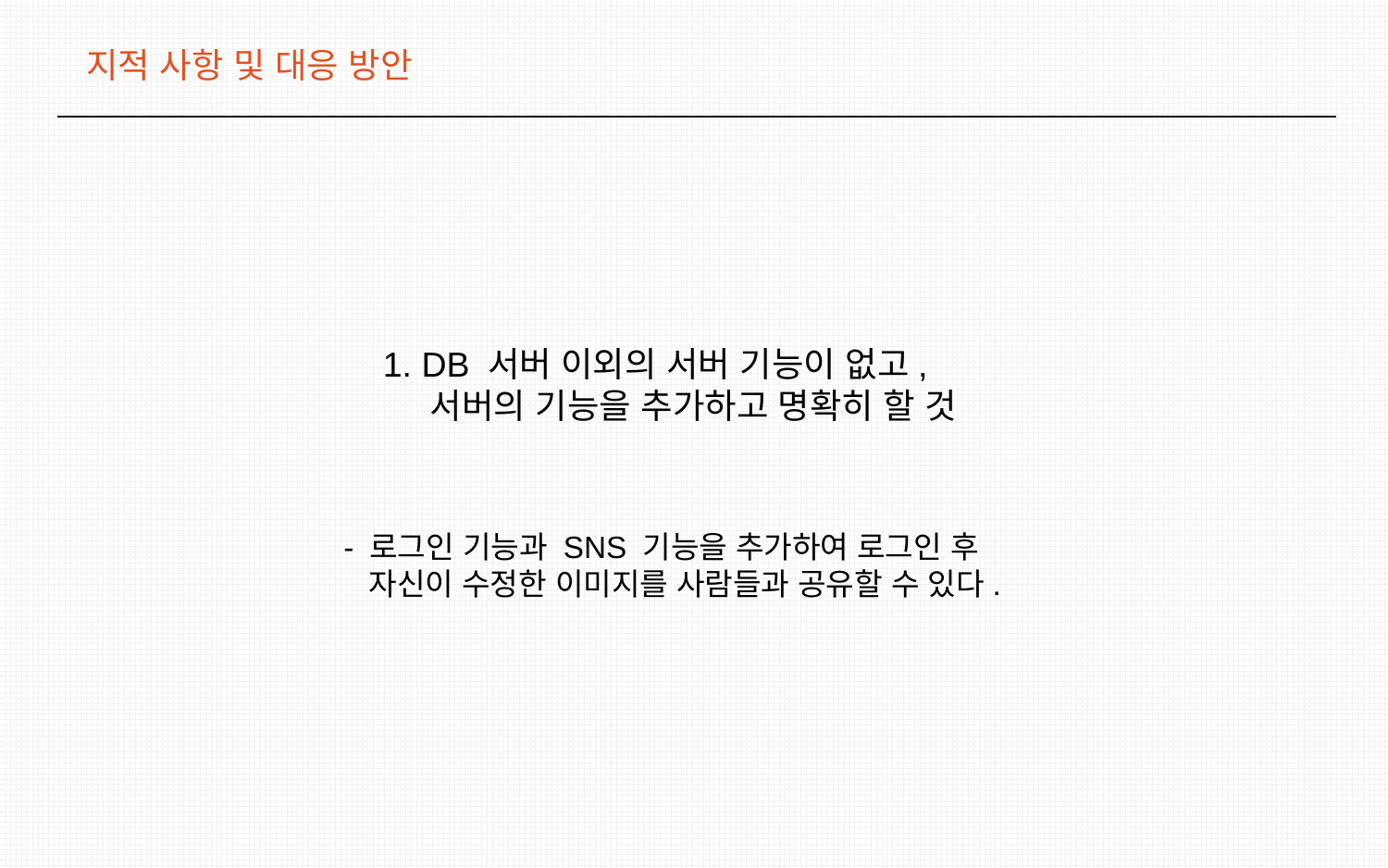

지적 사항 및 대응 방안
1. DB 서버 이외의 서버 기능이 없고,
    서버의 기능을 추가하고 명확히 할 것
- 로그인 기능과 SNS 기능을 추가하여 로그인 후
   자신이 수정한 이미지를 사람들과 공유할 수 있다.